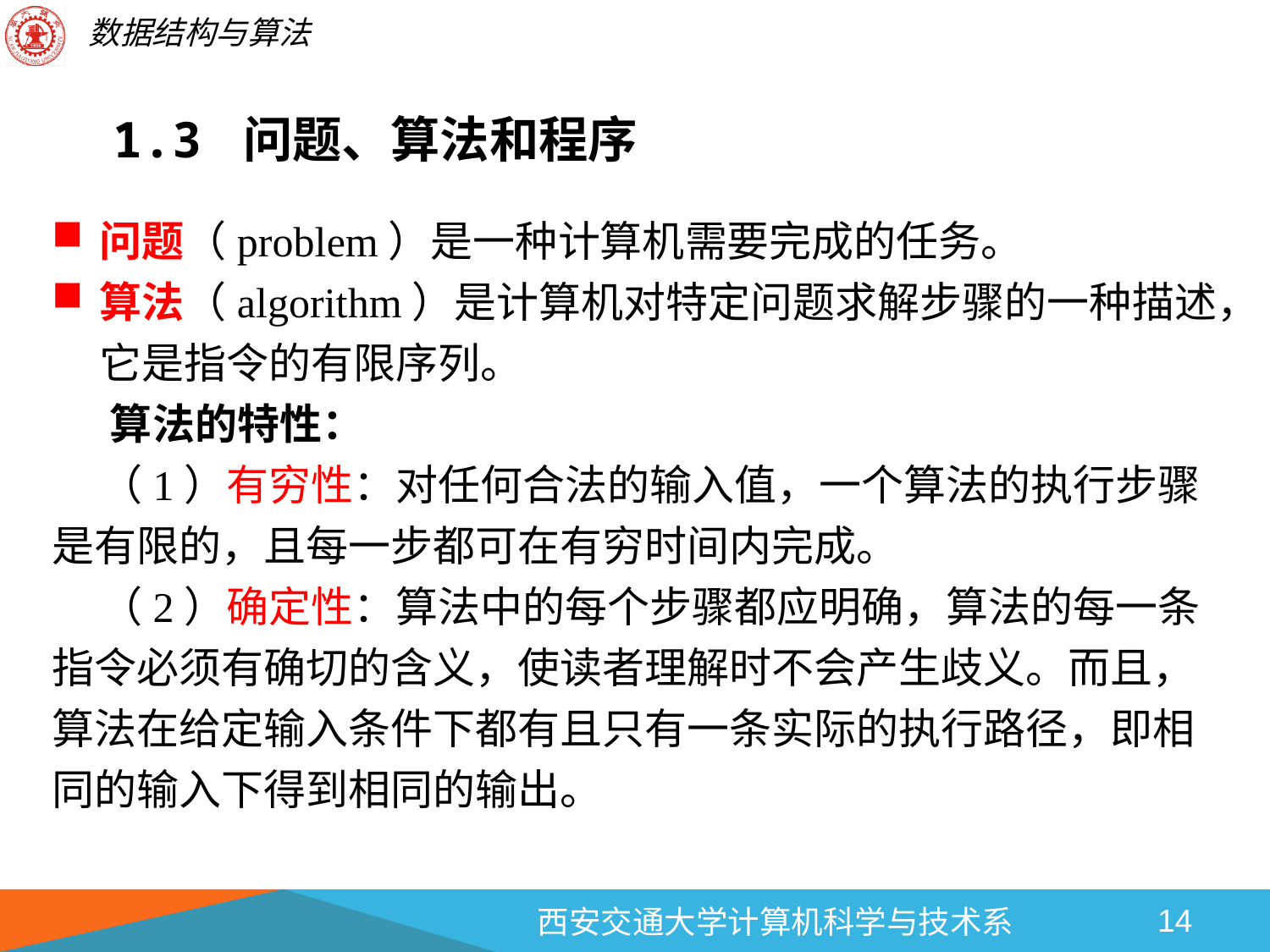

# 1.3 问题、算法和程序
问题（problem）是一种计算机需要完成的任务。
算法（algorithm）是计算机对特定问题求解步骤的一种描述，它是指令的有限序列。
     算法的特性：
    （1）有穷性：对任何合法的输入值，一个算法的执行步骤是有限的，且每一步都可在有穷时间内完成。
    （2）确定性：算法中的每个步骤都应明确，算法的每一条指令必须有确切的含义，使读者理解时不会产生歧义。而且，算法在给定输入条件下都有且只有一条实际的执行路径，即相同的输入下得到相同的输出。